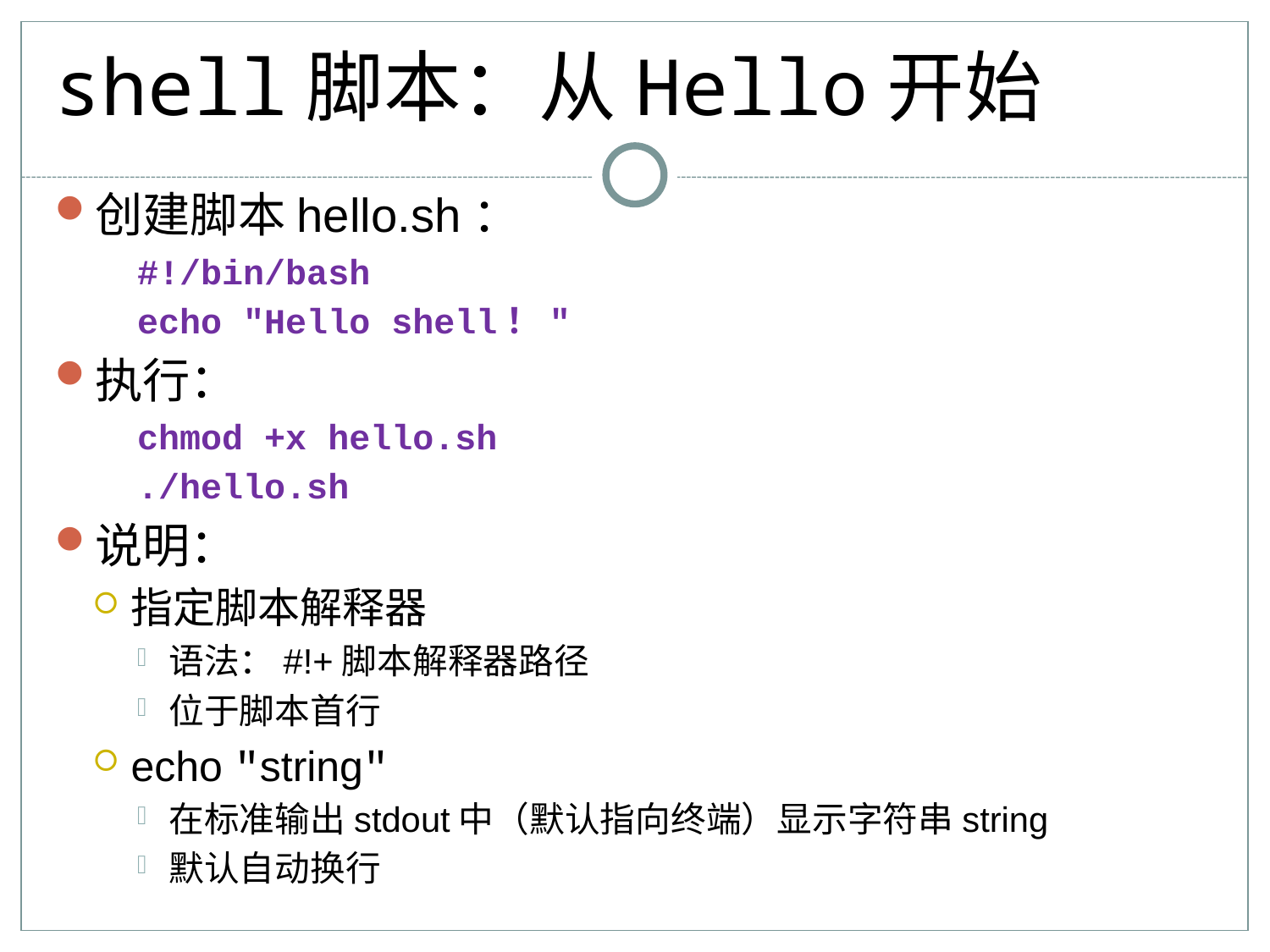

# shell脚本：从Hello开始
创建脚本hello.sh：
#!/bin/bash
echo "Hello shell！"
执行：
chmod +x hello.sh
./hello.sh
说明：
指定脚本解释器
语法：#!+脚本解释器路径
位于脚本首行
echo "string"
在标准输出stdout中（默认指向终端）显示字符串string
默认自动换行